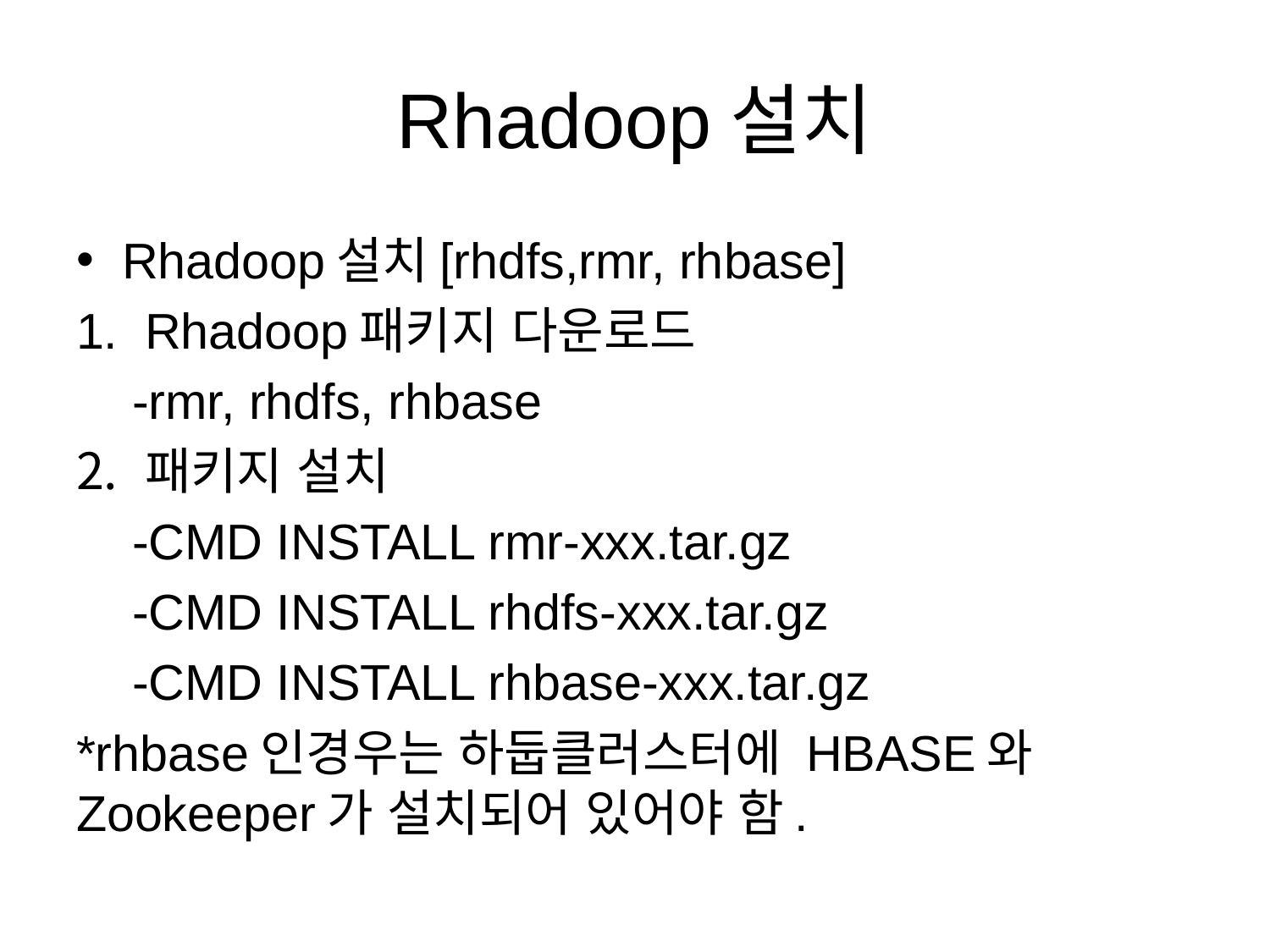

# Rhadoop설치
Rhadoop설치[rhdfs,rmr, rhbase]
Rhadoop패키지 다운로드
    -rmr, rhdfs, rhbase
패키지 설치
    -CMD INSTALL rmr-xxx.tar.gz
    -CMD INSTALL rhdfs-xxx.tar.gz
    -CMD INSTALL rhbase-xxx.tar.gz
*rhbase인경우는 하둡클러스터에 HBASE와 Zookeeper가 설치되어 있어야 함.